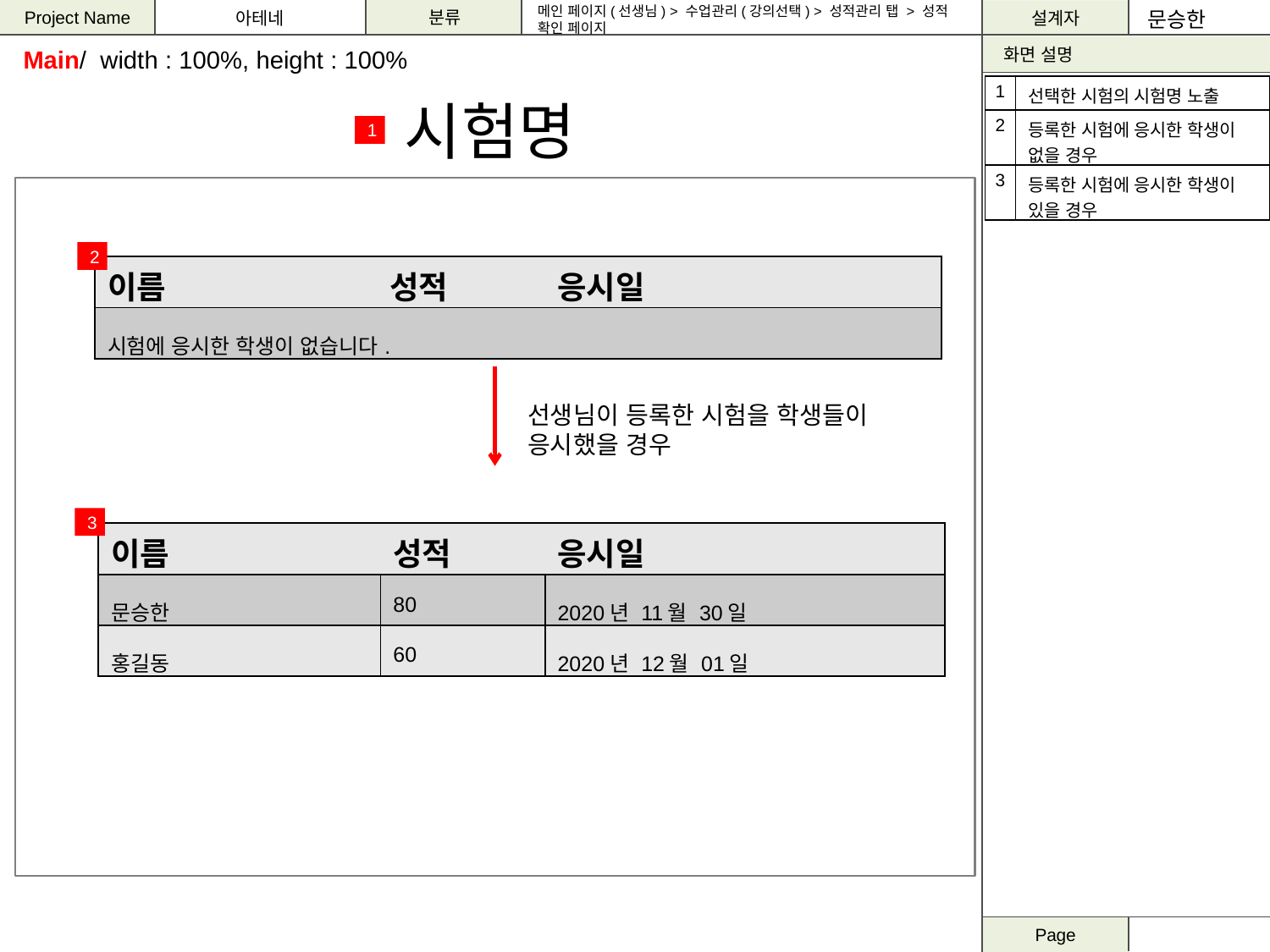

메인 페이지(선생님) > 수업관리(강의선택) > 성적관리 탭 > 성적 확인 페이지
문승한
Main/  width : 100%, height : 100%
| 1 | 선택한 시험의 시험명 노출 |
| --- | --- |
| 2 | 등록한 시험에 응시한 학생이 없을 경우 |
| 3 | 등록한 시험에 응시한 학생이 있을 경우 |
시험명
1

2
| 이름 | 성적 | 응시일 |
| --- | --- | --- |
| 시험에 응시한 학생이 없습니다. |  |  |
선생님이 등록한 시험을 학생들이 응시했을 경우
3
| 이름 | 성적 | 응시일 |
| --- | --- | --- |
| 문승한 | 80 | 2020년 11월 30일 |
| 홍길동 | 60 | 2020년 12월 01일 |